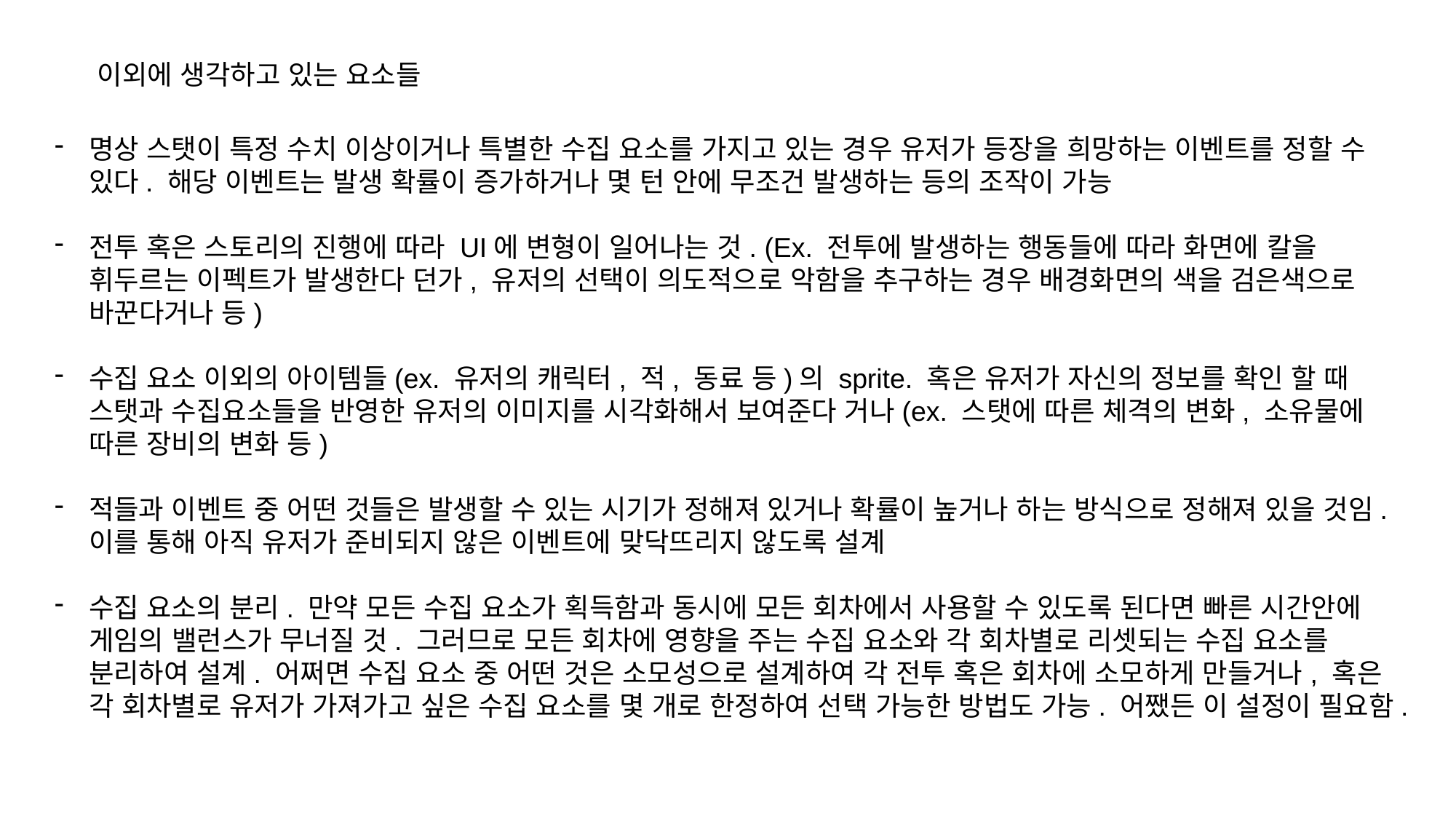

이외에 생각하고 있는 요소들
명상 스탯이 특정 수치 이상이거나 특별한 수집 요소를 가지고 있는 경우 유저가 등장을 희망하는 이벤트를 정할 수 있다. 해당 이벤트는 발생 확률이 증가하거나 몇 턴 안에 무조건 발생하는 등의 조작이 가능

전투 혹은 스토리의 진행에 따라 UI에 변형이 일어나는 것. (Ex. 전투에 발생하는 행동들에 따라 화면에 칼을 휘두르는 이펙트가 발생한다 던가, 유저의 선택이 의도적으로 악함을 추구하는 경우 배경화면의 색을 검은색으로 바꾼다거나 등)

수집 요소 이외의 아이템들(ex. 유저의 캐릭터, 적, 동료 등)의 sprite. 혹은 유저가 자신의 정보를 확인 할 때 스탯과 수집요소들을 반영한 유저의 이미지를 시각화해서 보여준다 거나(ex. 스탯에 따른 체격의 변화, 소유물에 따른 장비의 변화 등)

적들과 이벤트 중 어떤 것들은 발생할 수 있는 시기가 정해져 있거나 확률이 높거나 하는 방식으로 정해져 있을 것임. 이를 통해 아직 유저가 준비되지 않은 이벤트에 맞닥뜨리지 않도록 설계

수집 요소의 분리. 만약 모든 수집 요소가 획득함과 동시에 모든 회차에서 사용할 수 있도록 된다면 빠른 시간안에 게임의 밸런스가 무너질 것. 그러므로 모든 회차에 영향을 주는 수집 요소와 각 회차별로 리셋되는 수집 요소를 분리하여 설계. 어쩌면 수집 요소 중 어떤 것은 소모성으로 설계하여 각 전투 혹은 회차에 소모하게 만들거나, 혹은 각 회차별로 유저가 가져가고 싶은 수집 요소를 몇 개로 한정하여 선택 가능한 방법도 가능. 어쨌든 이 설정이 필요함.